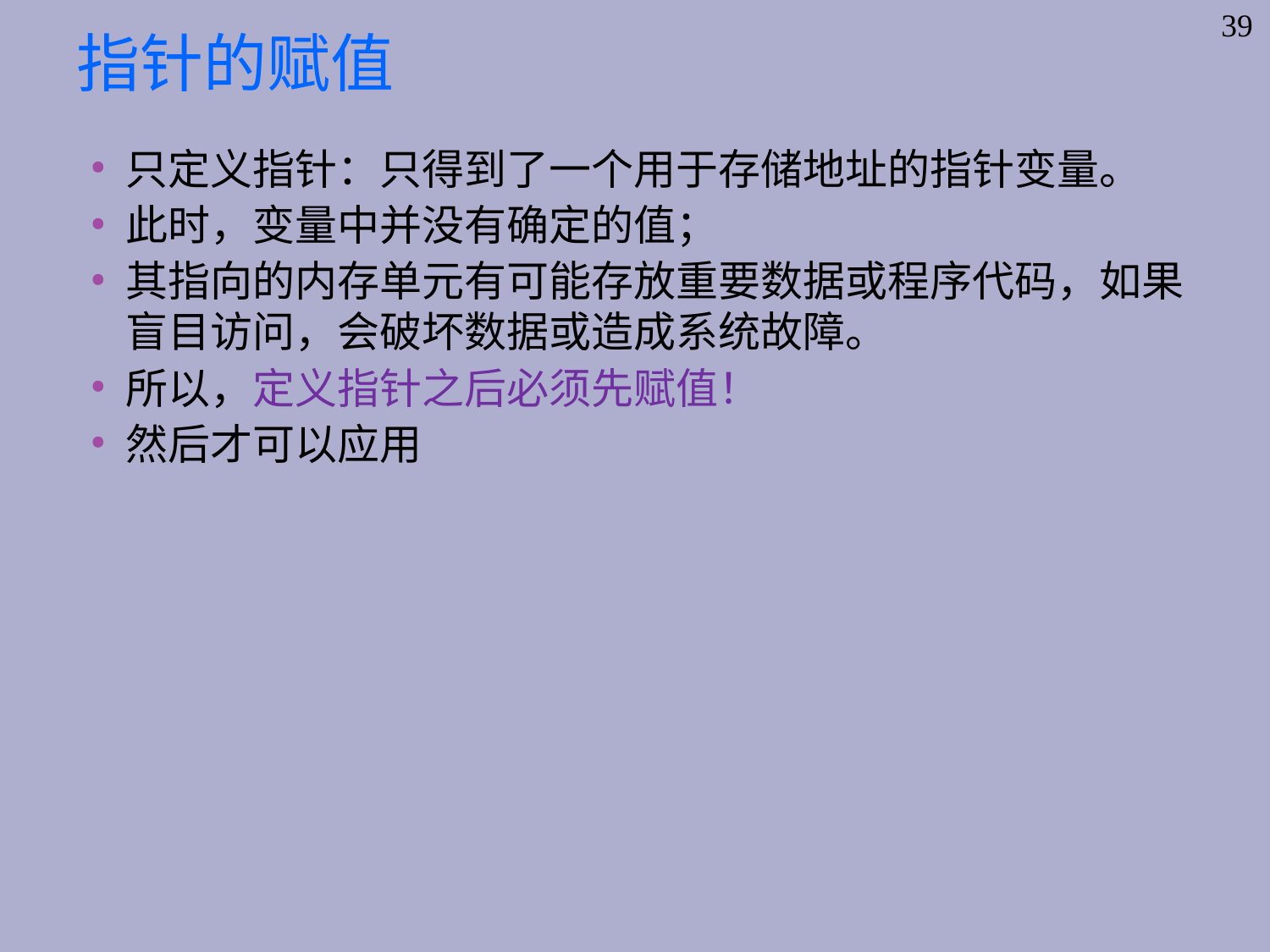

39
# 指针的赋值
只定义指针：只得到了一个用于存储地址的指针变量。
此时，变量中并没有确定的值；
其指向的内存单元有可能存放重要数据或程序代码，如果盲目访问，会破坏数据或造成系统故障。
所以，定义指针之后必须先赋值！
然后才可以应用